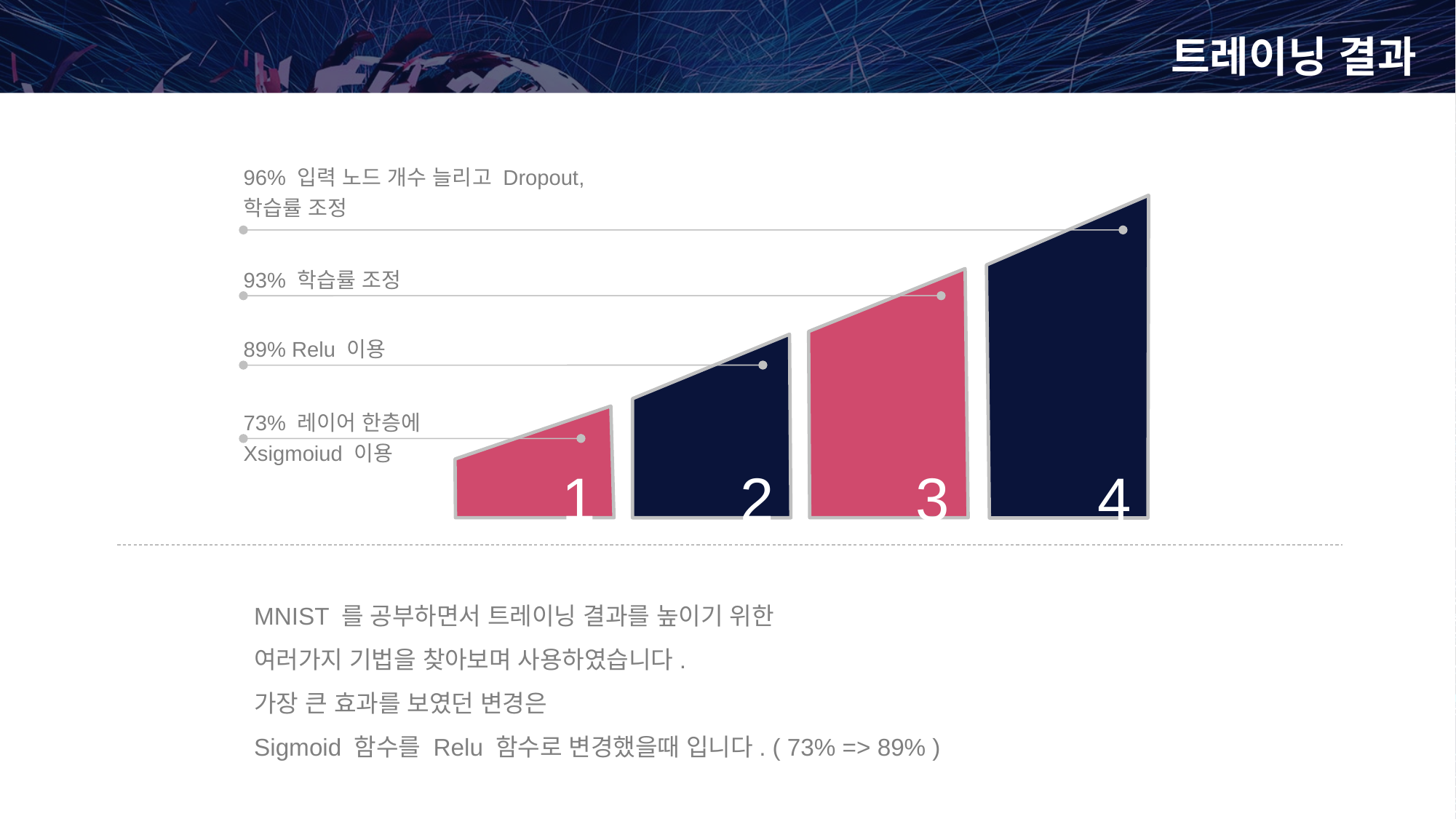

# 트레이닝 결과
96% 입력 노드 개수 늘리고 Dropout, 학습률 조정

4

93% 학습률 조정

3

89% Relu 이용

2

73% 레이어 한층에
Xsigmoiud 이용

1

MNIST 를 공부하면서 트레이닝 결과를 높이기 위한
여러가지 기법을 찾아보며 사용하였습니다.
가장 큰 효과를 보였던 변경은
Sigmoid 함수를 Relu 함수로 변경했을때 입니다. ( 73% => 89% )